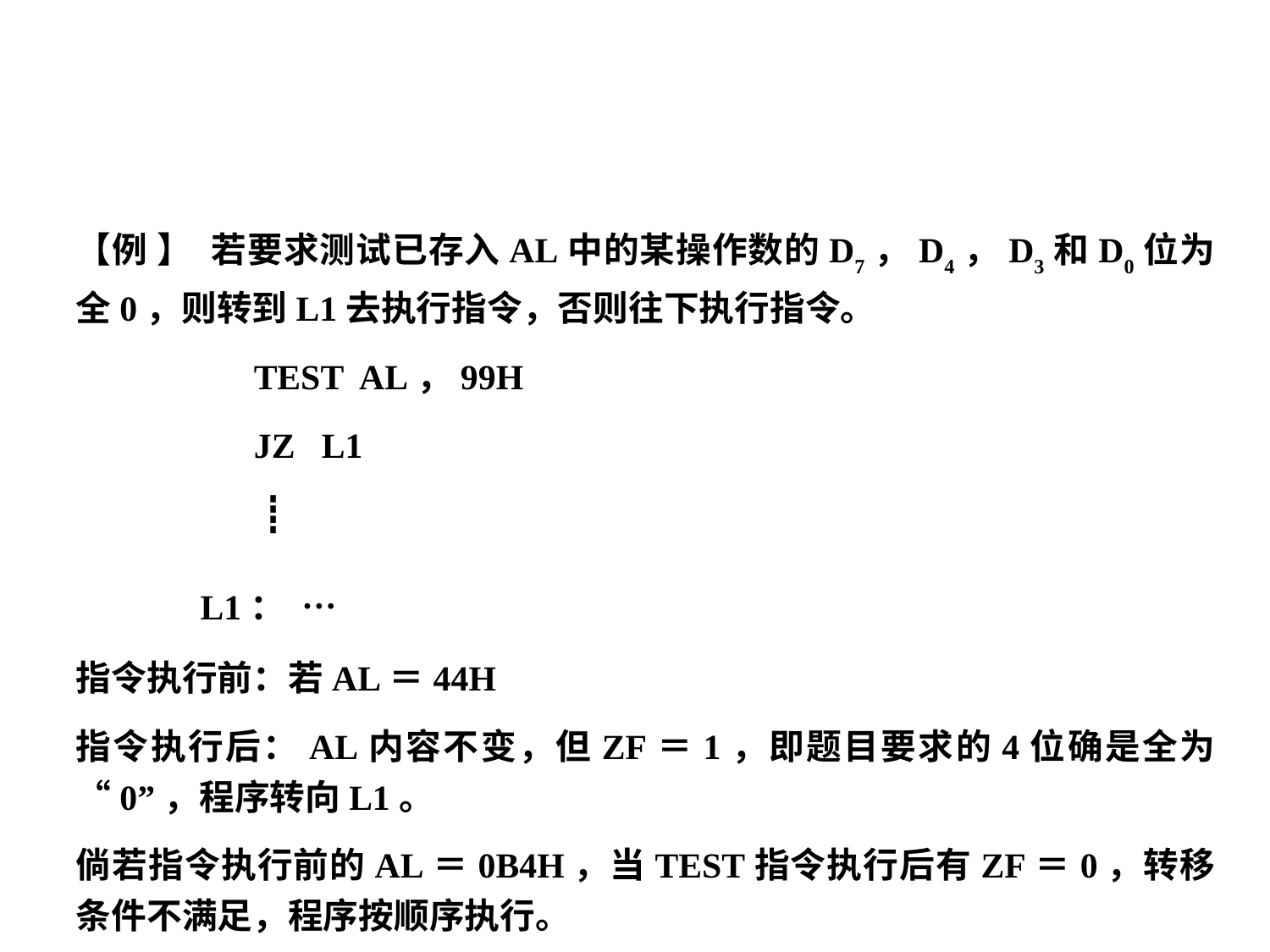

#
【例 】  若要求测试已存入AL中的某操作数的D7，D4，D3和D0位为全0，则转到L1去执行指令，否则往下执行指令。
                    TEST  AL，99H
                    JZ   L1
                     ┋
              L1：  …
指令执行前：若AL＝44H
指令执行后：AL内容不变，但ZF＝1，即题目要求的4位确是全为“0”，程序转向L1。
倘若指令执行前的AL＝0B4H，当TEST指令执行后有ZF＝0，转移条件不满足，程序按顺序执行。